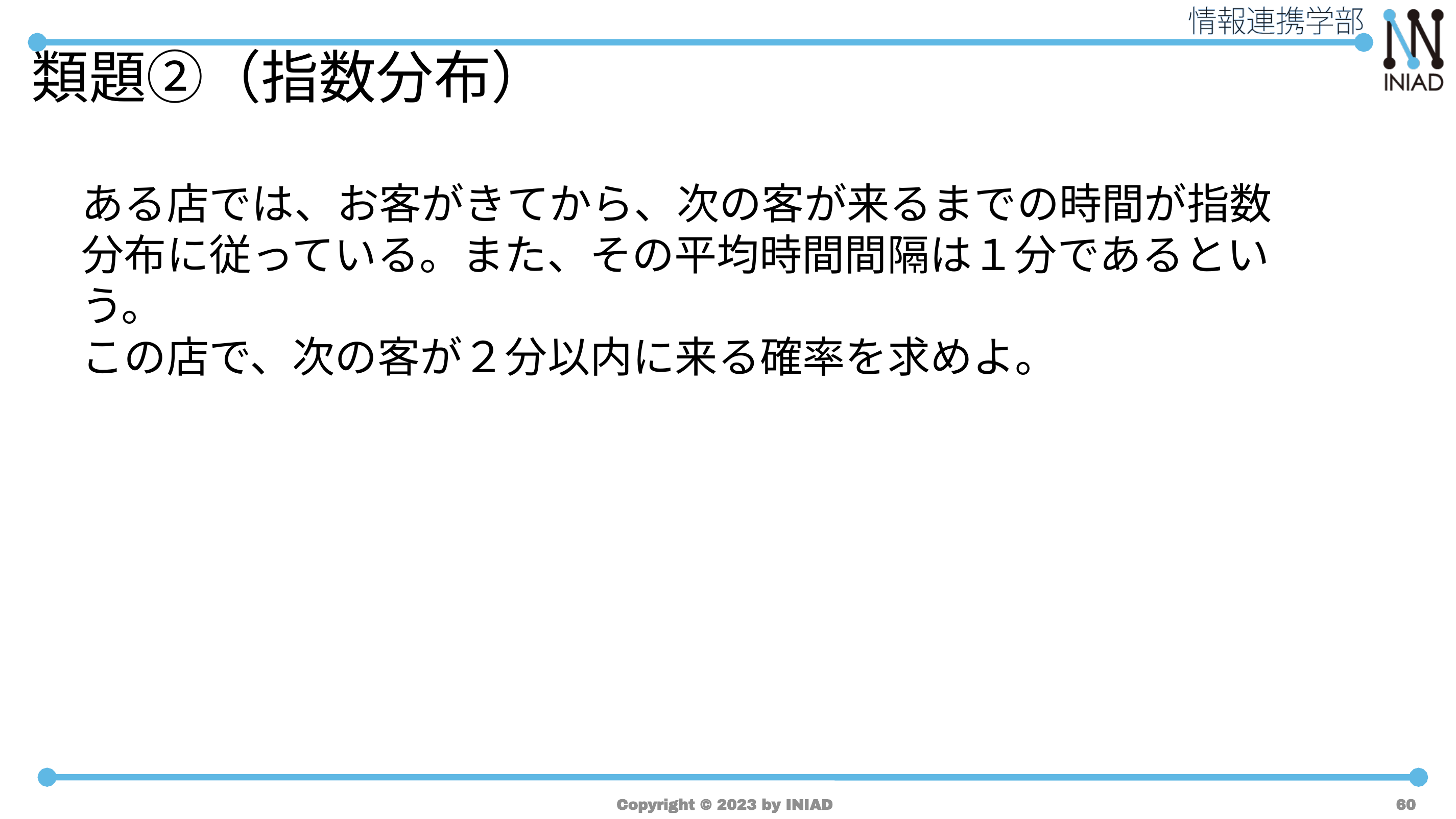

# 類題②（指数分布）
ある店では、お客がきてから、次の客が来るまでの時間が指数分布に従っている。また、その平均時間間隔は１分であるという。
この店で、次の客が２分以内に来る確率を求めよ。

Copyright © 2023 by INIAD
60